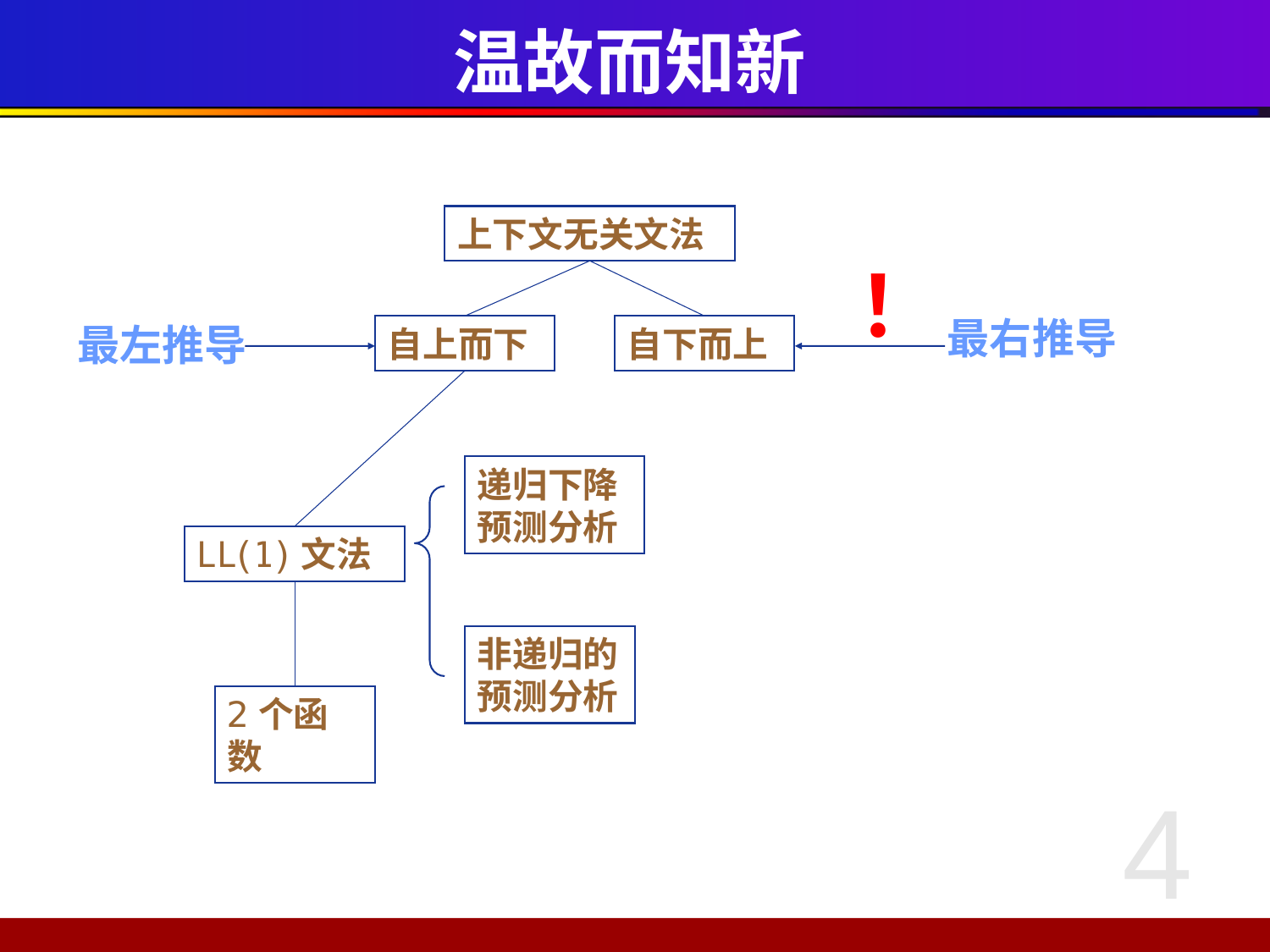

# 温故而知新
上下文无关文法
！
最右推导
最左推导
自上而下
自下而上

递归下降预测分析

LL(1)文法
非递归的预测分析
2个函数